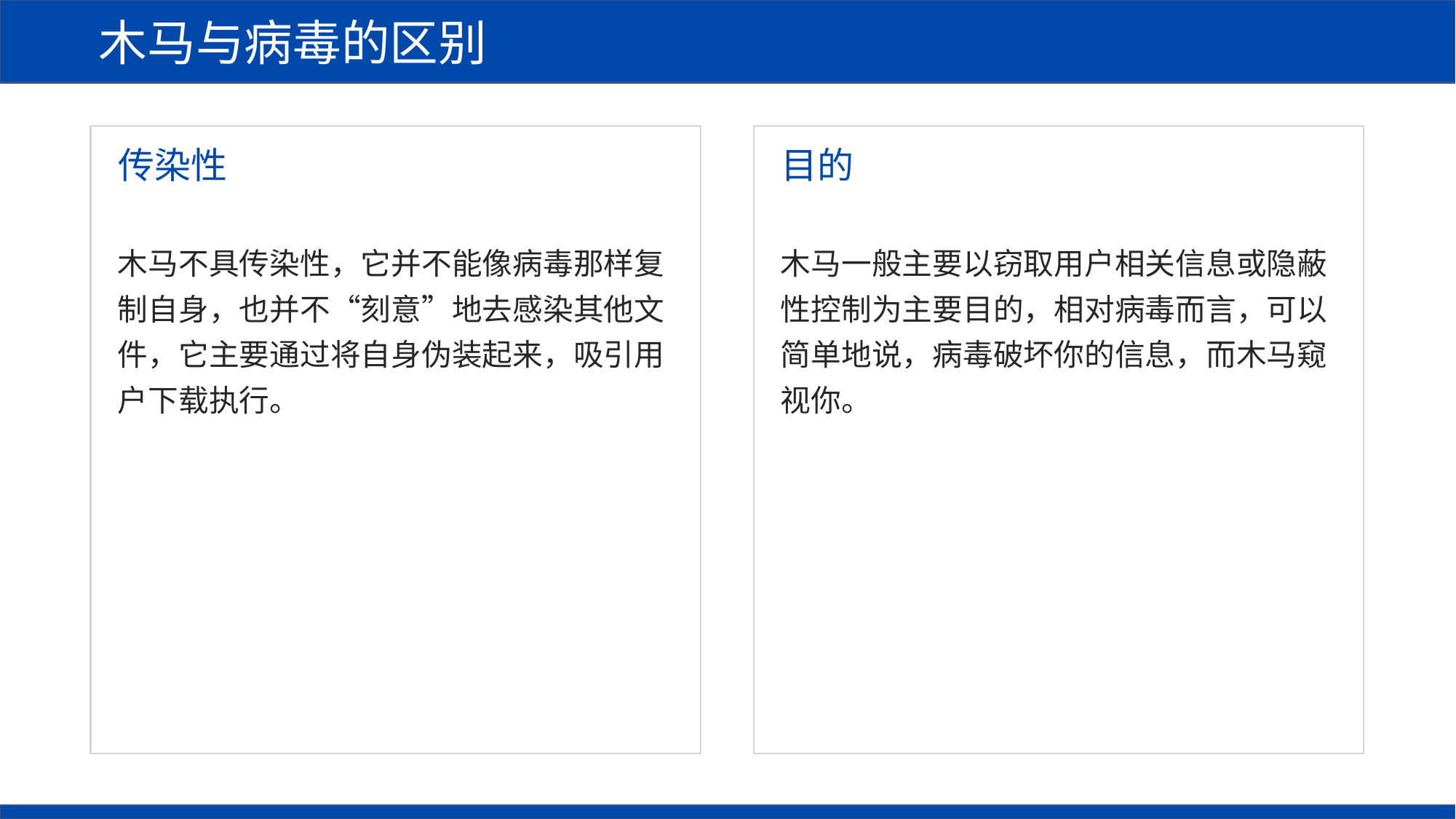

木马与病毒的区别

传染性
目的
木马不具传染性，它并不能像病毒那样复制自身，也并不“刻意”地去感染其他文件，它主要通过将自身伪装起来，吸引用户下载执行。
木马一般主要以窃取用户相关信息或隐蔽性控制为主要目的，相对病毒而言，可以简单地说，病毒破坏你的信息，而木马窥视你。